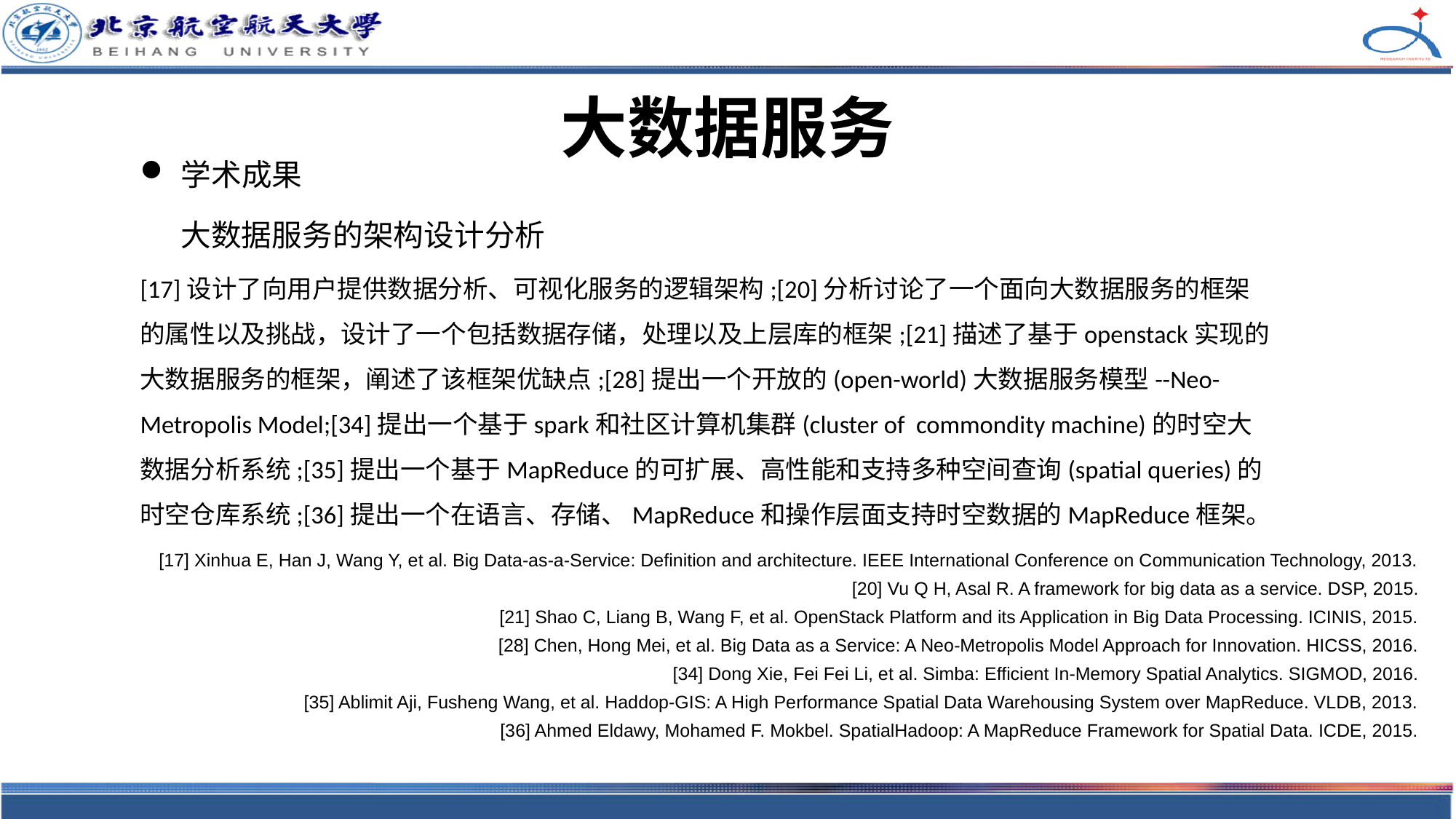

# 大数据服务
学术成果
     大数据服务的架构设计分析
[17]设计了向用户提供数据分析、可视化服务的逻辑架构;[20]分析讨论了一个面向大数据服务的框架的属性以及挑战，设计了一个包括数据存储，处理以及上层库的框架;[21]描述了基于openstack实现的大数据服务的框架，阐述了该框架优缺点;[28]提出一个开放的(open-world)大数据服务模型--Neo-Metropolis Model;[34]提出一个基于spark和社区计算机集群(cluster of  commondity machine)的时空大数据分析系统;[35]提出一个基于MapReduce的可扩展、高性能和支持多种空间查询(spatial queries)的时空仓库系统;[36]提出一个在语言、存储、MapReduce和操作层面支持时空数据的MapReduce框架。

[17] Xinhua E, Han J, Wang Y, et al. Big Data-as-a-Service: Definition and architecture. IEEE International Conference on Communication Technology, 2013.
[20] Vu Q H, Asal R. A framework for big data as a service. DSP, 2015.
[21] Shao C, Liang B, Wang F, et al. OpenStack Platform and its Application in Big Data Processing. ICINIS, 2015.
[28] Chen, Hong Mei, et al. Big Data as a Service: A Neo-Metropolis Model Approach for Innovation. HICSS, 2016.
[34] Dong Xie, Fei Fei Li, et al. Simba: Efficient In-Memory Spatial Analytics. SIGMOD, 2016.
[35] Ablimit Aji, Fusheng Wang, et al. Haddop-GIS: A High Performance Spatial Data Warehousing System over MapReduce. VLDB, 2013.
[36] Ahmed Eldawy, Mohamed F. Mokbel. SpatialHadoop: A MapReduce Framework for Spatial Data. ICDE, 2015.